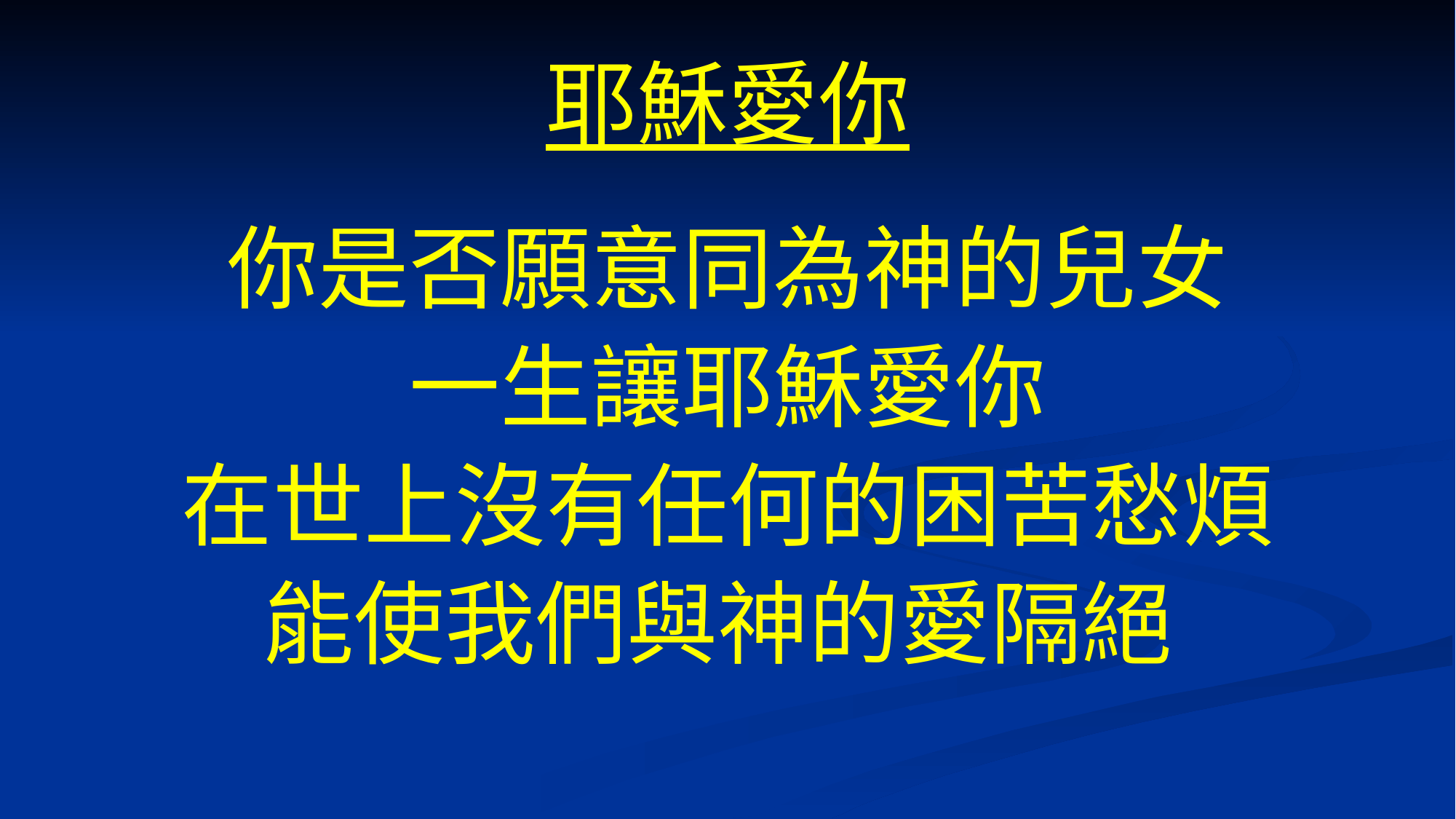

# 耶穌愛你
你是否願意同為神的兒女
一生讓耶穌愛你
在世上沒有任何的困苦愁煩
能使我們與神的愛隔絕